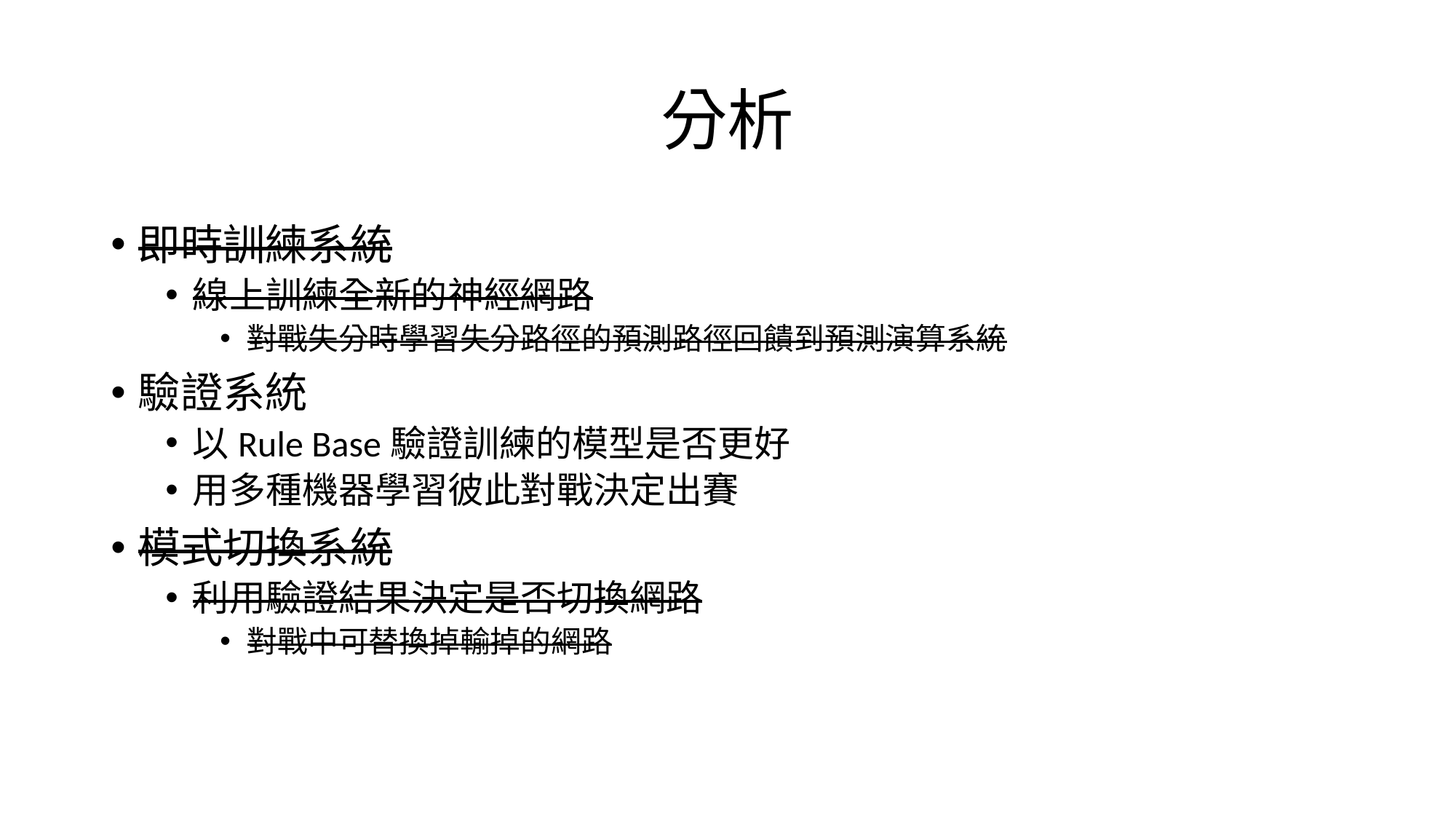

# 分析
即時訓練系統
線上訓練全新的神經網路
對戰失分時學習失分路徑的預測路徑回饋到預測演算系統
驗證系統
以Rule Base驗證訓練的模型是否更好
用多種機器學習彼此對戰決定出賽
模式切換系統
利用驗證結果決定是否切換網路
對戰中可替換掉輸掉的網路